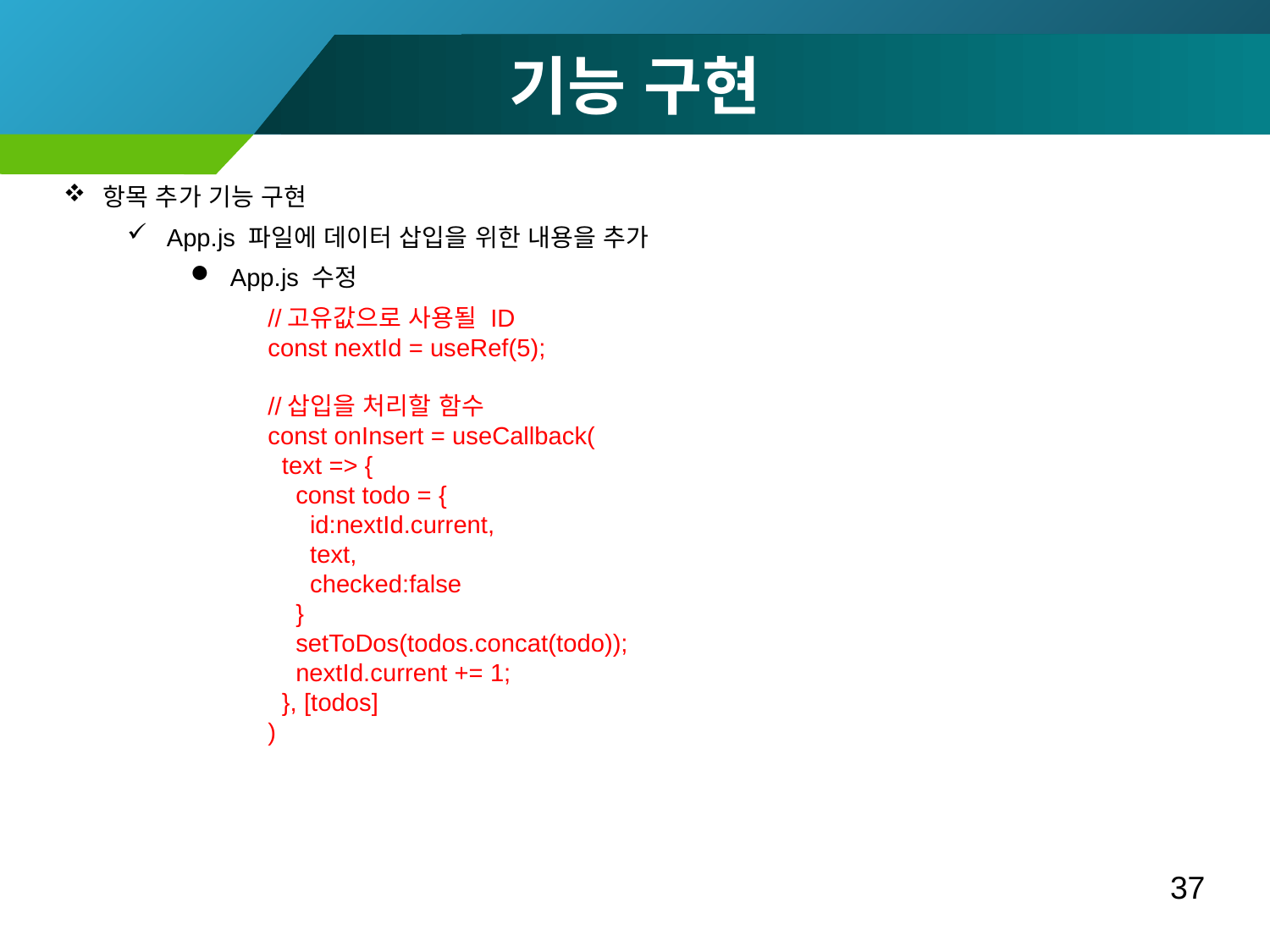

기능 구현
항목 추가 기능 구현
App.js 파일에 데이터 삽입을 위한 내용을 추가
App.js 수정
  //고유값으로 사용될 ID
  const nextId = useRef(5);

  //삽입을 처리할 함수
  const onInsert = useCallback(
    text => {
      const todo = {
        id:nextId.current,
        text,
        checked:false
      }
      setToDos(todos.concat(todo));
      nextId.current += 1;
    }, [todos]
  )
37